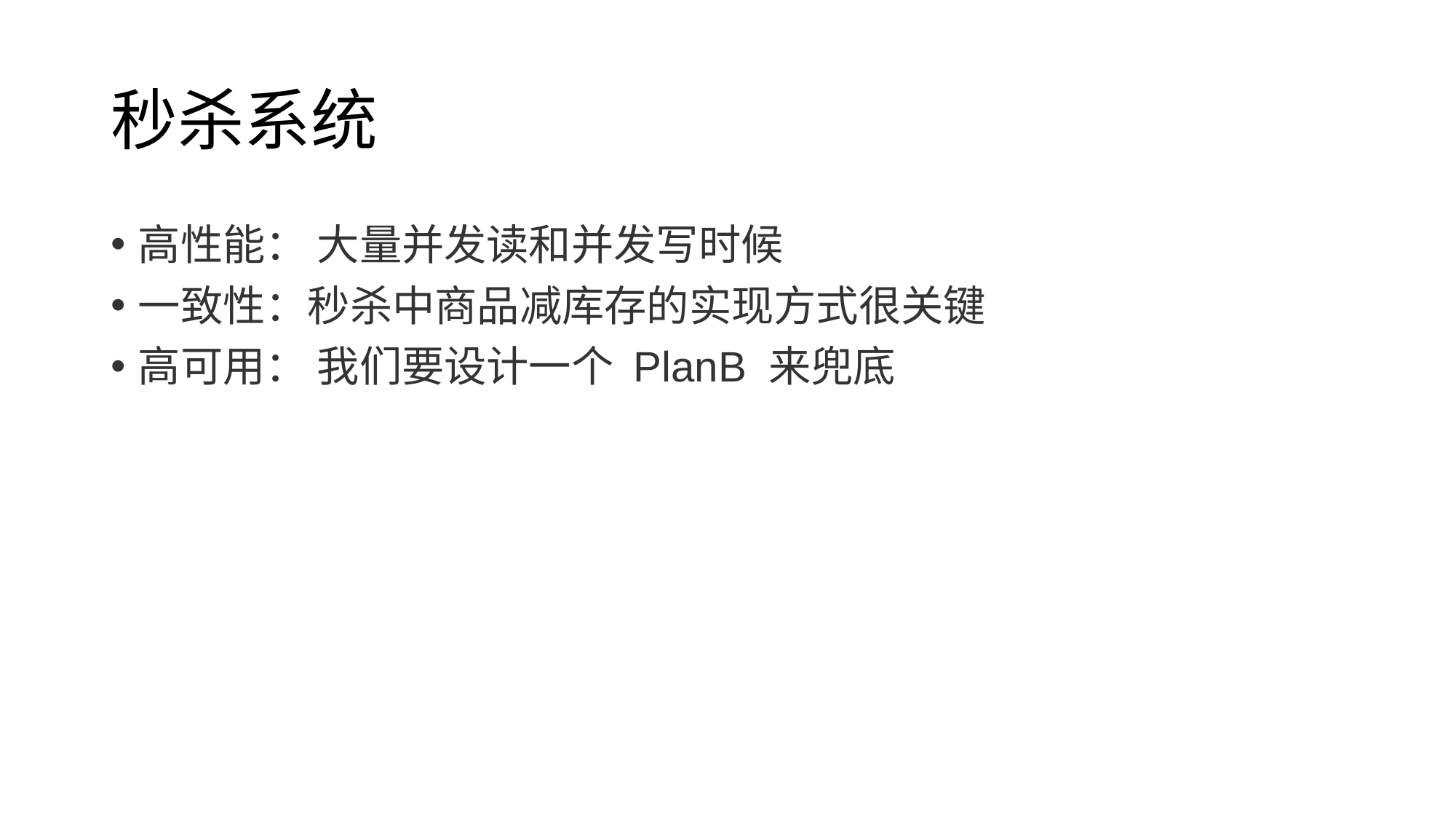

# 秒杀系统
高性能： 大量并发读和并发写时候
一致性：秒杀中商品减库存的实现方式很关键
高可用： 我们要设计一个 PlanB 来兜底